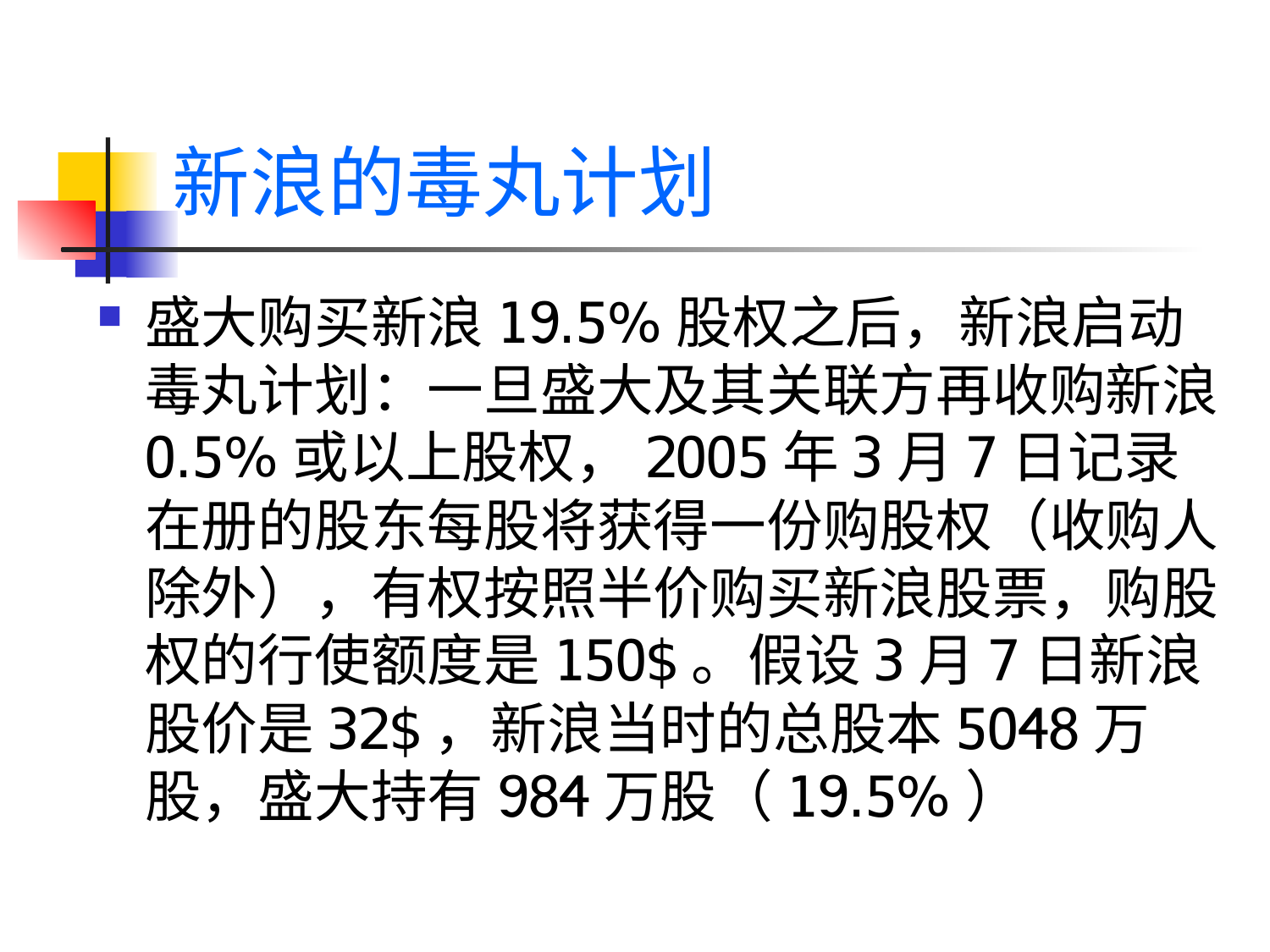

# 新浪的毒丸计划
盛大购买新浪19.5%股权之后，新浪启动毒丸计划：一旦盛大及其关联方再收购新浪0.5%或以上股权，2005年3月7日记录在册的股东每股将获得一份购股权（收购人除外），有权按照半价购买新浪股票，购股权的行使额度是150$。假设3月7日新浪股价是32$，新浪当时的总股本5048万股，盛大持有984万股（19.5%）